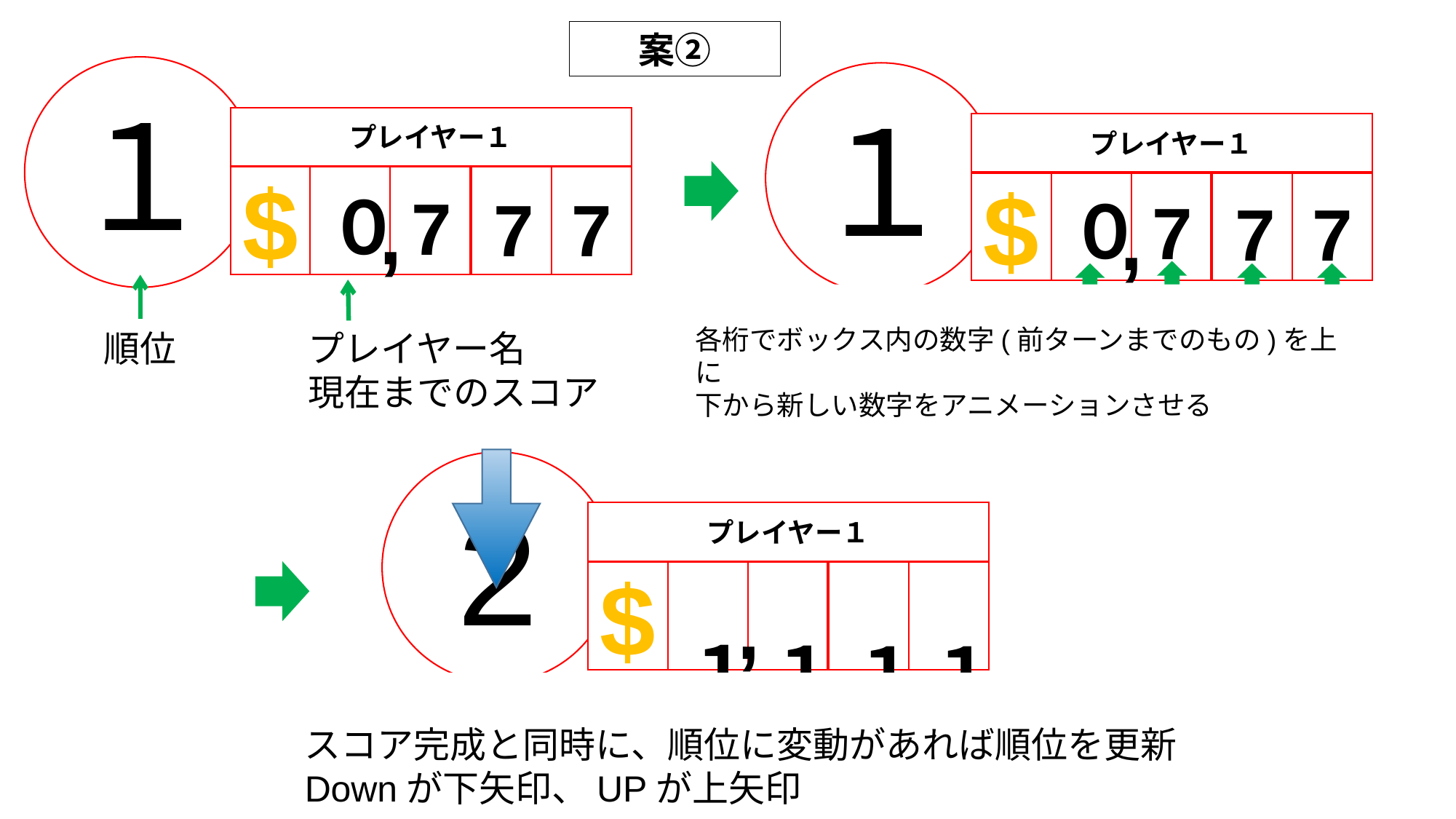

案②
１
１
プレイヤー１
プレイヤー１

$

$

０
,
7
7
7
０
7
7
7

１
１
１
１
,

各桁でボックス内の数字(前ターンまでのもの)を上に
下から新しい数字をアニメーションさせる
順位
プレイヤー名
現在までのスコア

2
プレイヤー１
$

,
１
１
１
１

スコア完成と同時に、順位に変動があれば順位を更新
Downが下矢印、UPが上矢印